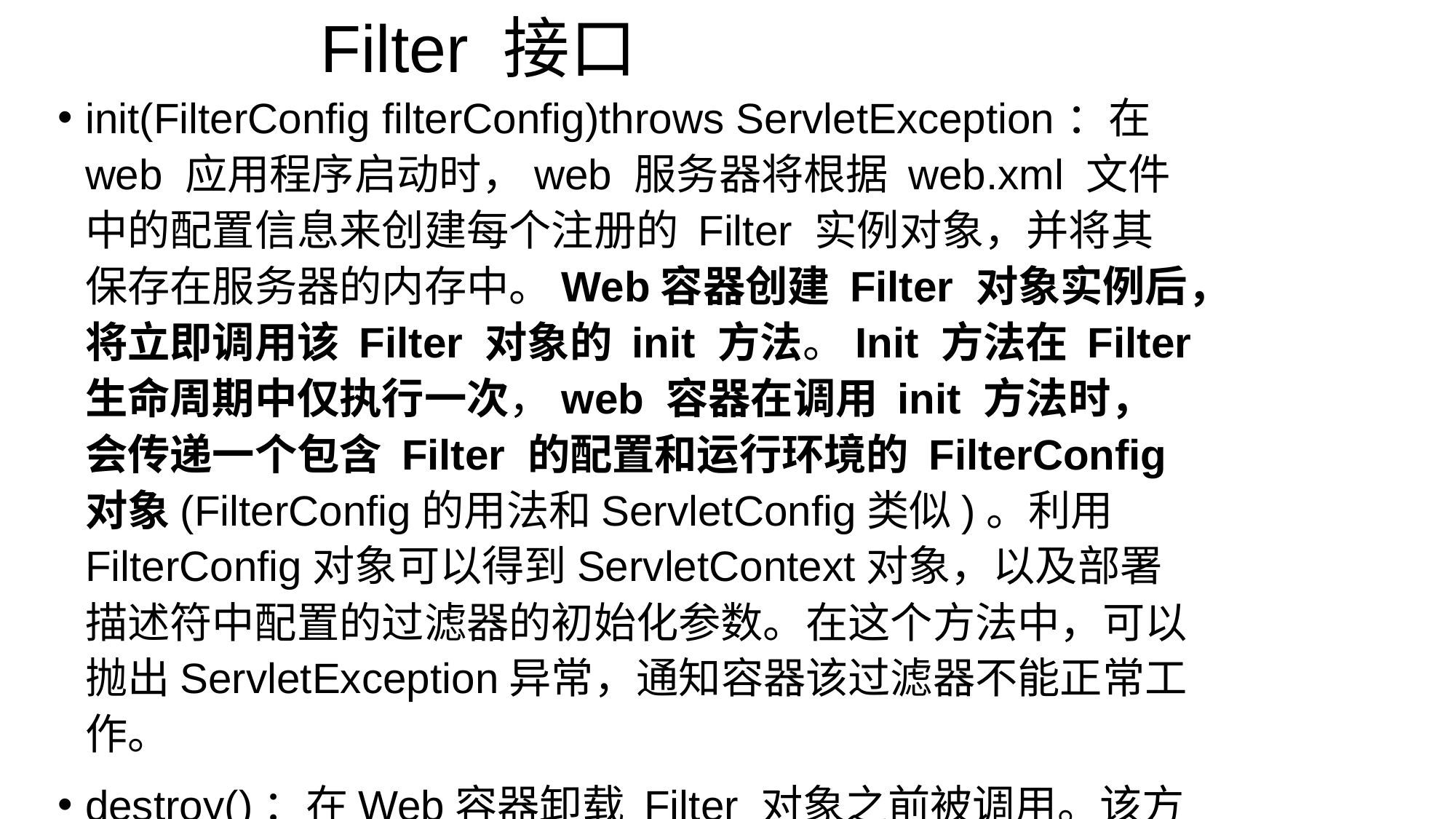

# Filter 接口
init(FilterConfig filterConfig)throws ServletException：在 web 应用程序启动时，web 服务器将根据 web.xml 文件中的配置信息来创建每个注册的 Filter 实例对象，并将其保存在服务器的内存中。Web容器创建 Filter 对象实例后，将立即调用该 Filter 对象的 init 方法。Init 方法在 Filter 生命周期中仅执行一次，web 容器在调用 init 方法时，会传递一个包含 Filter 的配置和运行环境的 FilterConfig 对象(FilterConfig的用法和ServletConfig类似)。利用FilterConfig对象可以得到ServletContext对象，以及部署描述符中配置的过滤器的初始化参数。在这个方法中，可以抛出ServletException异常，通知容器该过滤器不能正常工作。
destroy()：在Web容器卸载 Filter 对象之前被调用。该方法在Filter的生命周期中仅执行一次。在这个方法中，可以释放过滤器使用的资源
与开发Servlet不同的是，Filter接口并没有相应的实现类可供继承，要开发过滤器，只能直接实现Filter接口。